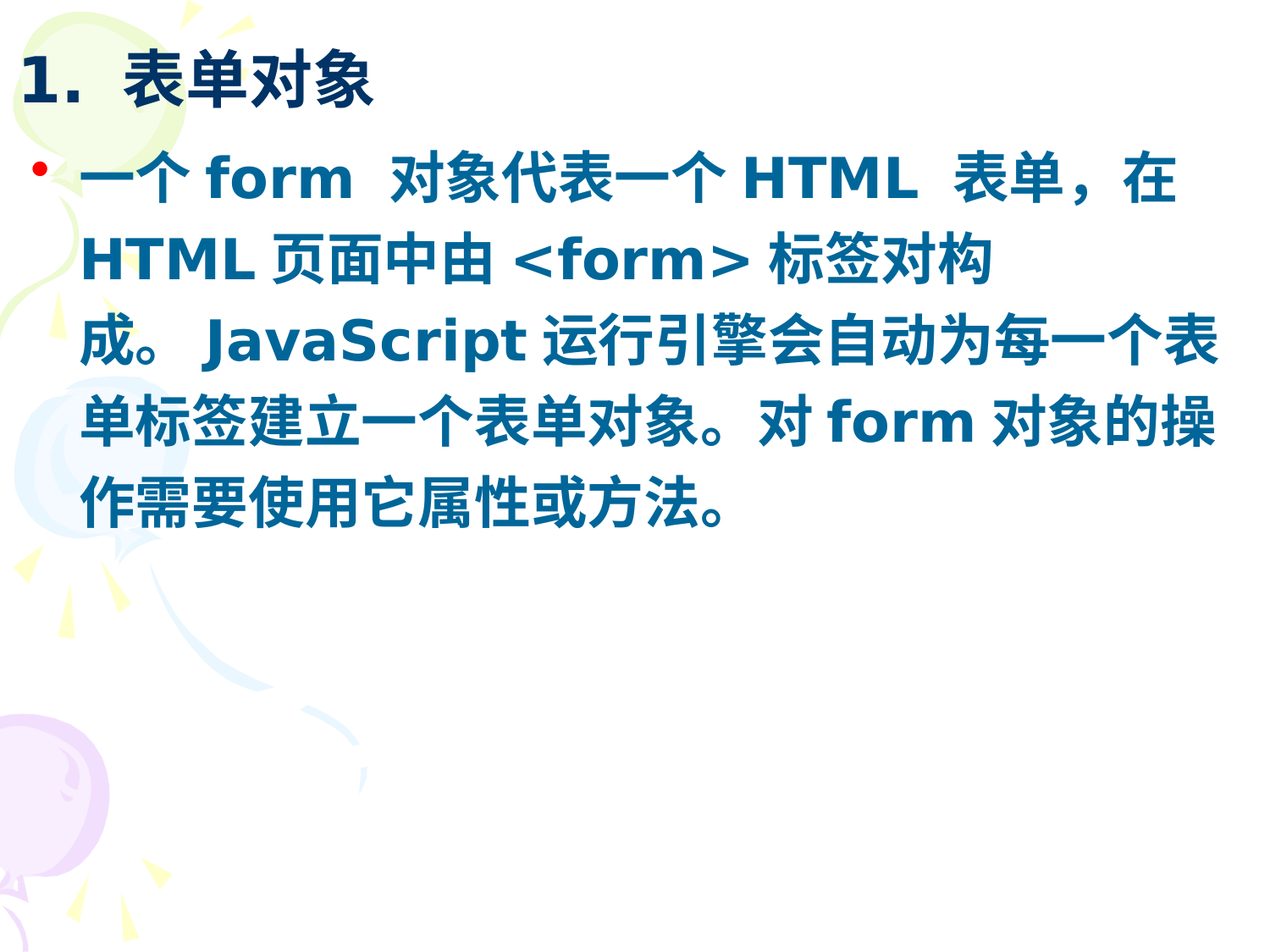

# 1. 表单对象
一个form 对象代表一个HTML 表单，在HTML页面中由<form>标签对构成。JavaScript运行引擎会自动为每一个表单标签建立一个表单对象。对form对象的操作需要使用它属性或方法。